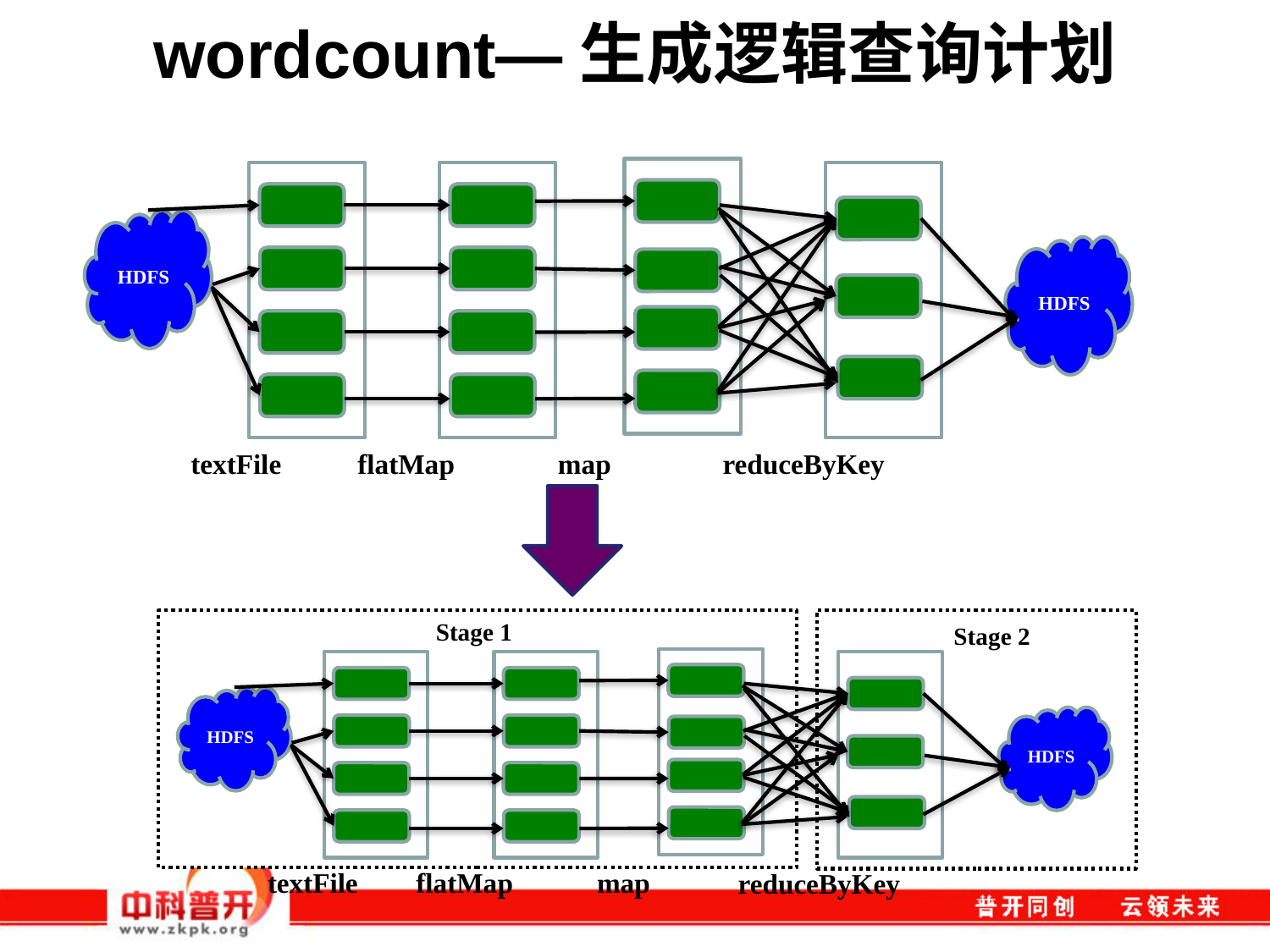

# wordcount—生成逻辑查询计划

HDFS
HDFS

textFile
flatMap
map
reduceByKey

Stage 1

Stage 2

HDFS
HDFS

textFile
flatMap
map
reduceByKey